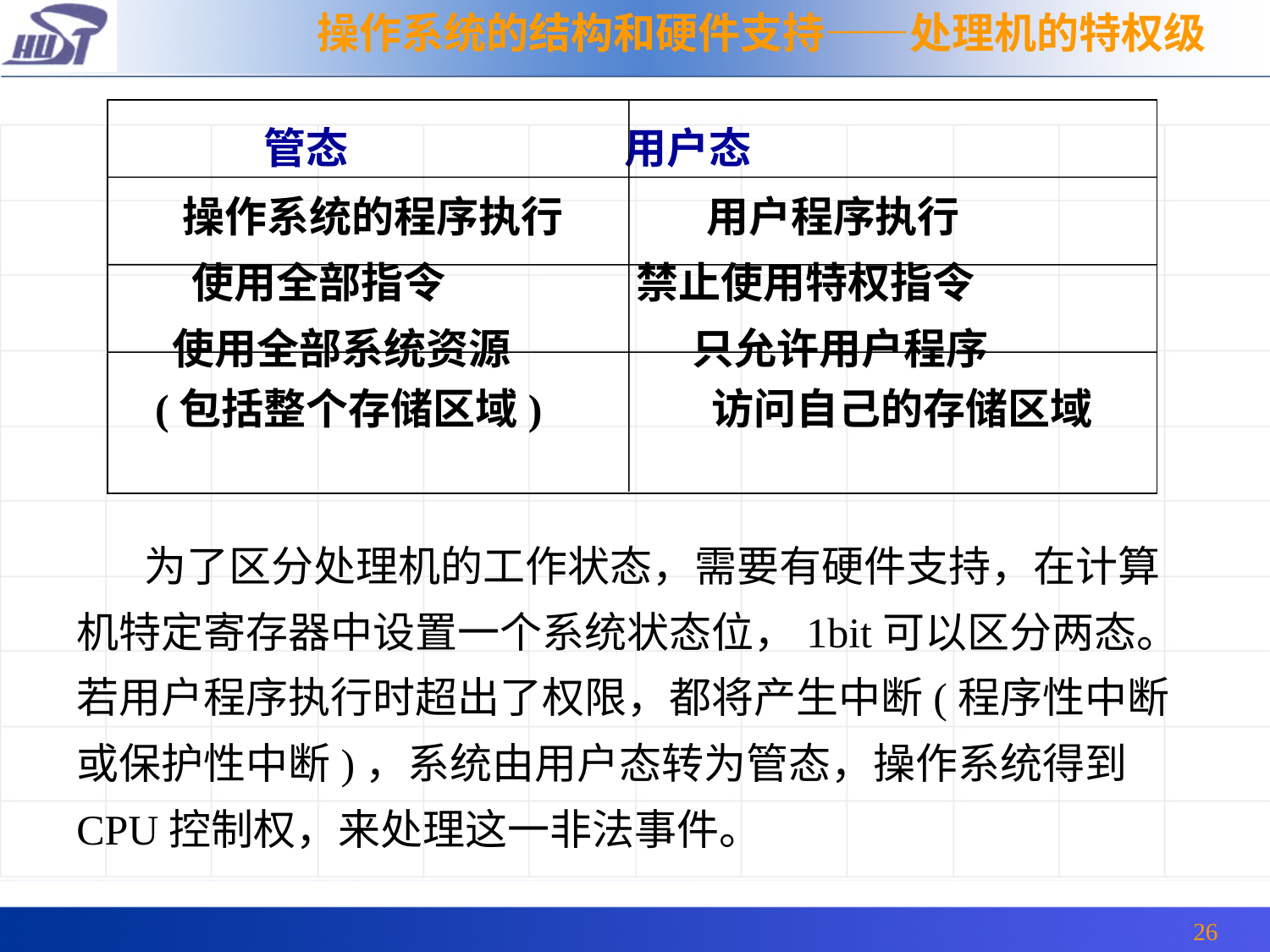

操作系统的结构和硬件支持——处理机的特权级
         管态                             用户态
    操作系统的程序执行               用户程序执行
     使用全部指令                    禁止使用特权指令
   使用全部系统资源                   只允许用户程序
  (包括整个存储区域)               访问自己的存储区域

      为了区分处理机的工作状态，需要有硬件支持，在计算机特定寄存器中设置一个系统状态位，1bit可以区分两态。若用户程序执行时超出了权限，都将产生中断(程序性中断或保护性中断)，系统由用户态转为管态，操作系统得到CPU控制权，来处理这一非法事件。
26